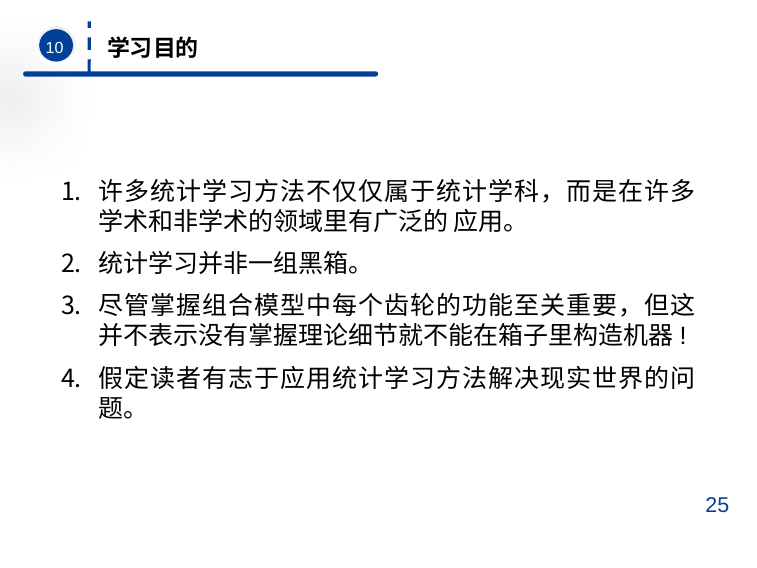

10
学习目的

许多统计学习方法不仅仅属于统计学科，而是在许多学术和非学术的领域里有广泛的 应用。
统计学习并非一组黑箱。
尽管掌握组合模型中每个齿轮的功能至关重要，但这并不表示没有掌握理论细节就不能在箱子里构造机器!
假定读者有志于应用统计学习方法解决现实世界的问题。